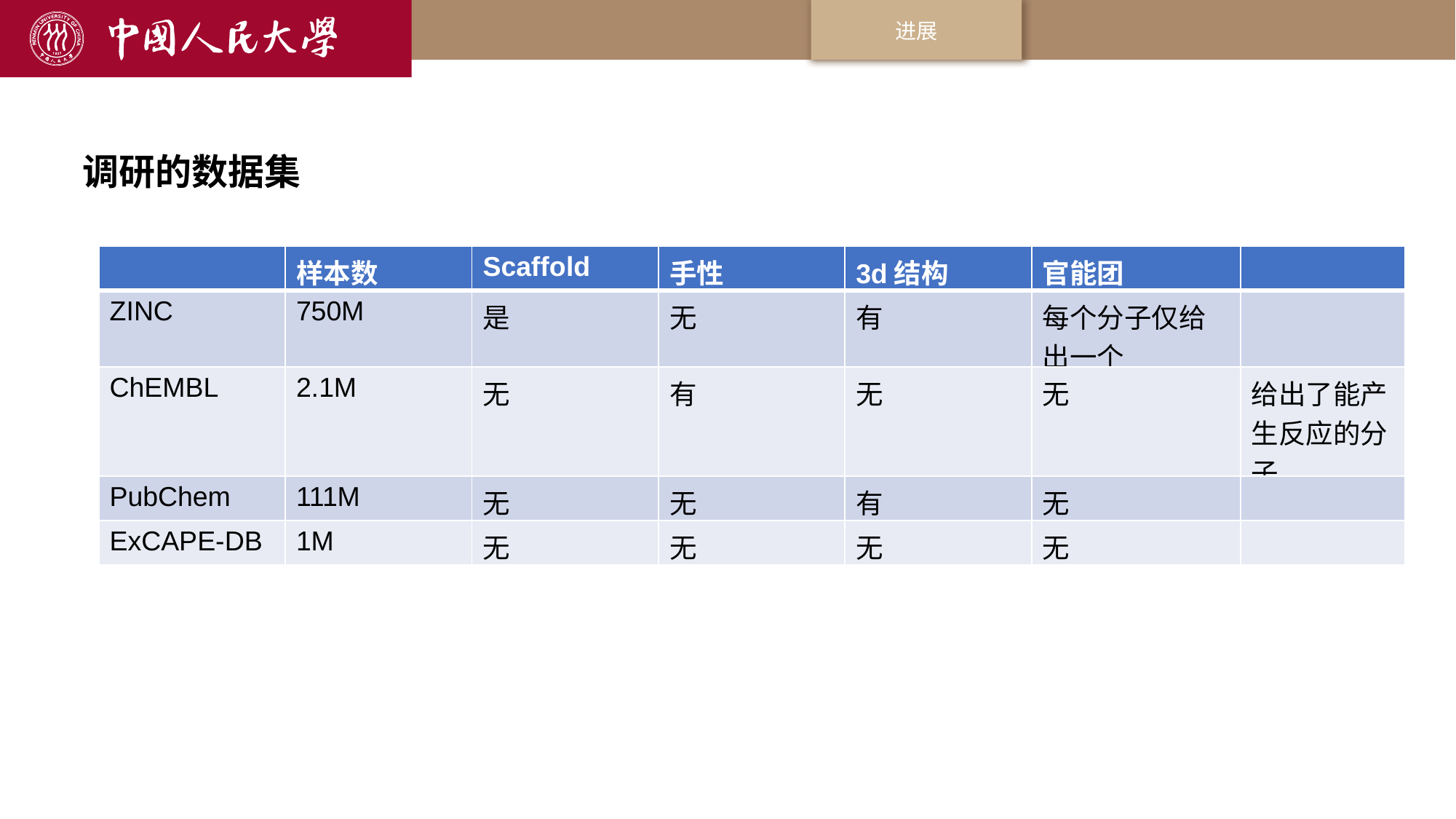

进展

调研的数据集
|  | 样本数 | Scaffold | 手性 | 3d结构 | 官能团 |  |
| --- | --- | --- | --- | --- | --- | --- |
| ZINC | 750M | 是 | 无 | 有 | 每个分子仅给出一个 |  |
| ChEMBL | 2.1M | 无 | 有 | 无 | 无 | 给出了能产生反应的分子 |
| PubChem | 111M | 无 | 无 | 有 | 无 |  |
| ExCAPE-DB | 1M | 无 | 无 | 无 | 无 |  |